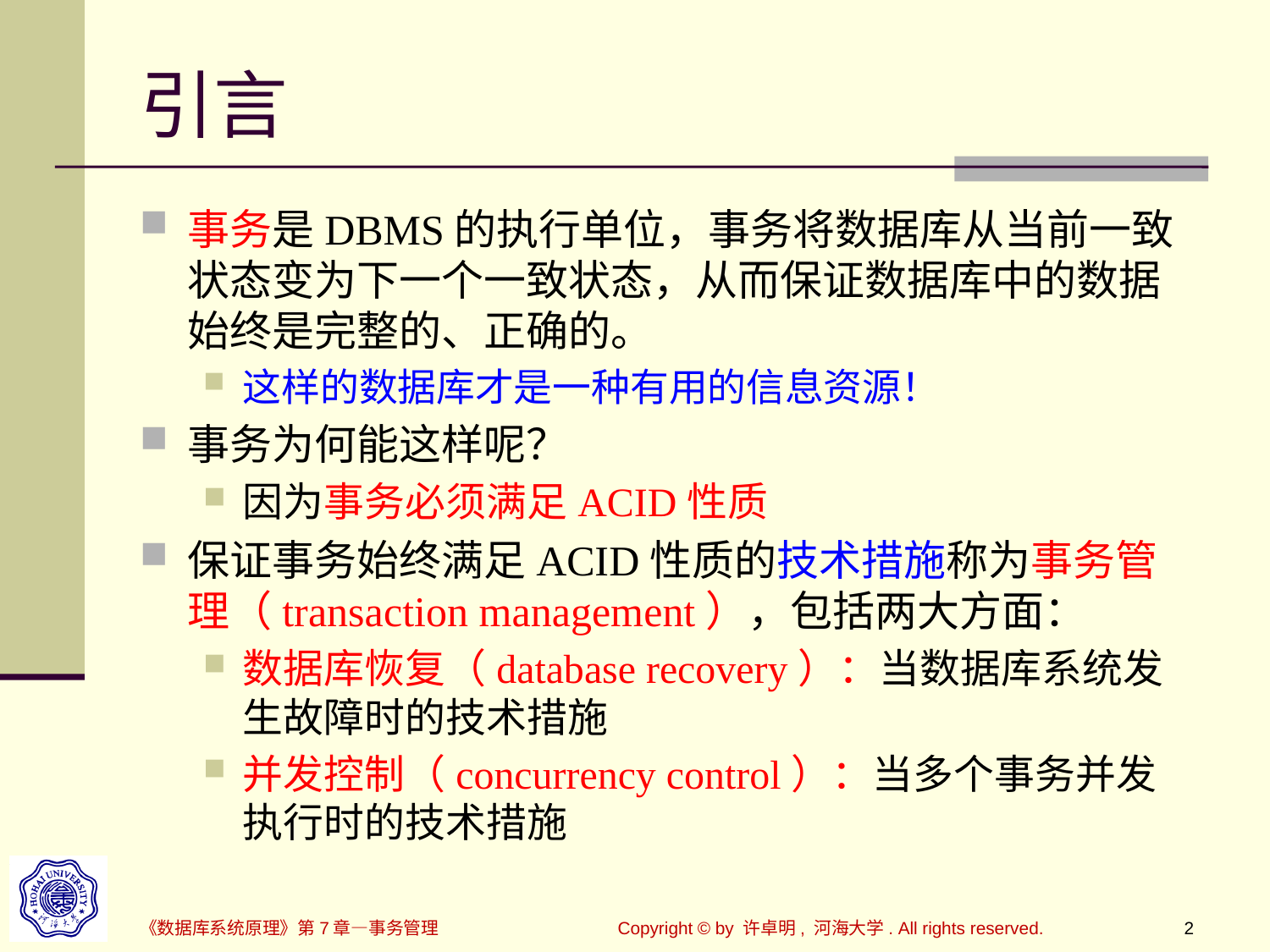

# 引言
事务是DBMS的执行单位，事务将数据库从当前一致状态变为下一个一致状态，从而保证数据库中的数据始终是完整的、正确的。
这样的数据库才是一种有用的信息资源！
事务为何能这样呢？
因为事务必须满足ACID性质
保证事务始终满足ACID性质的技术措施称为事务管理（transaction management），包括两大方面：
数据库恢复（database recovery）：当数据库系统发生故障时的技术措施
并发控制（concurrency control）：当多个事务并发执行时的技术措施
《数据库系统原理》第7章—事务管理
Copyright © by 许卓明, 河海大学. All rights reserved.
2